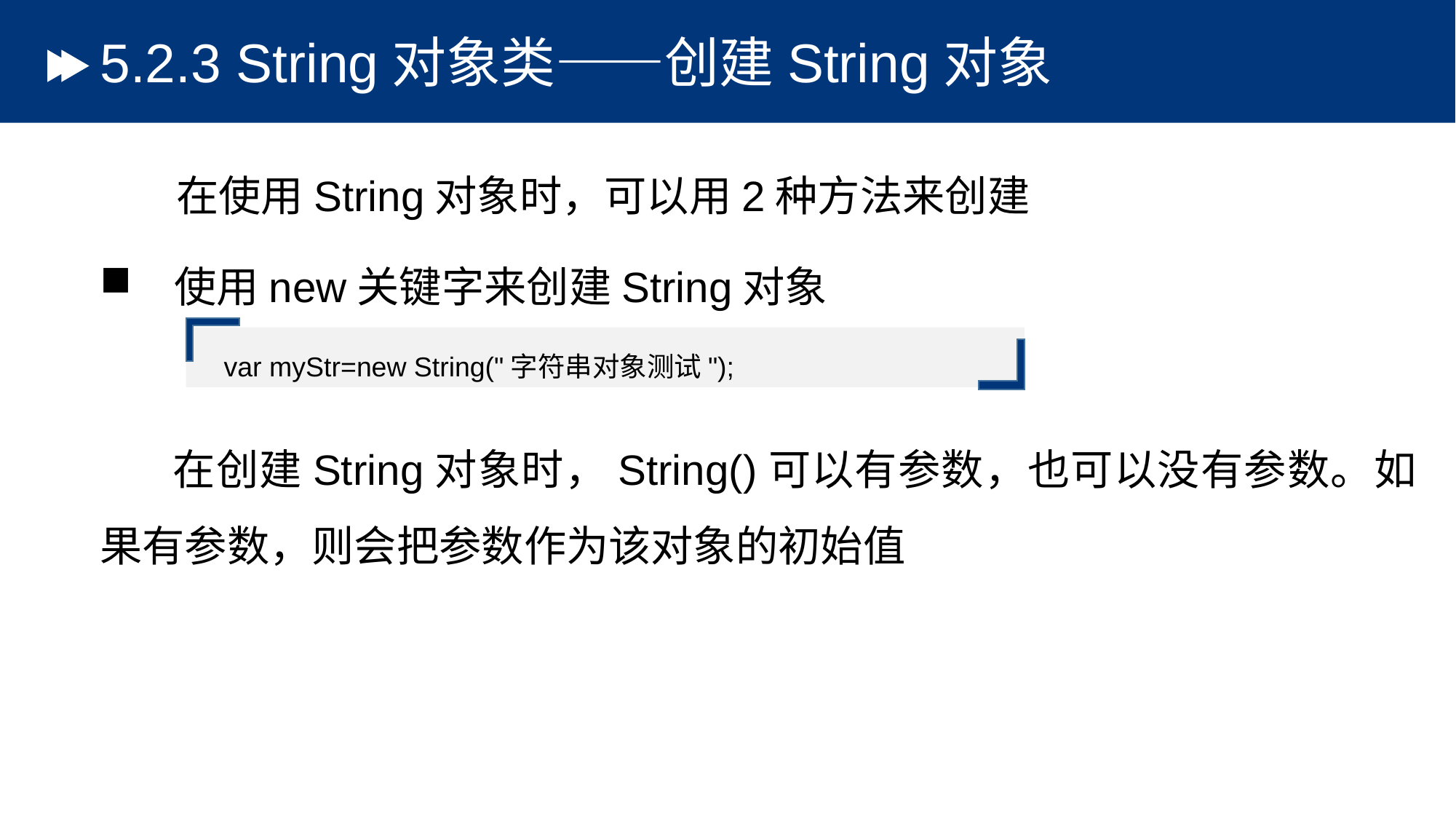

# 5.2.3 String对象类——创建String对象
       在使用String对象时，可以用2种方法来创建
 使用new关键字来创建String对象

      在创建String对象时，String()可以有参数，也可以没有参数。如果有参数，则会把参数作为该对象的初始值

var myStr=new String("字符串对象测试");